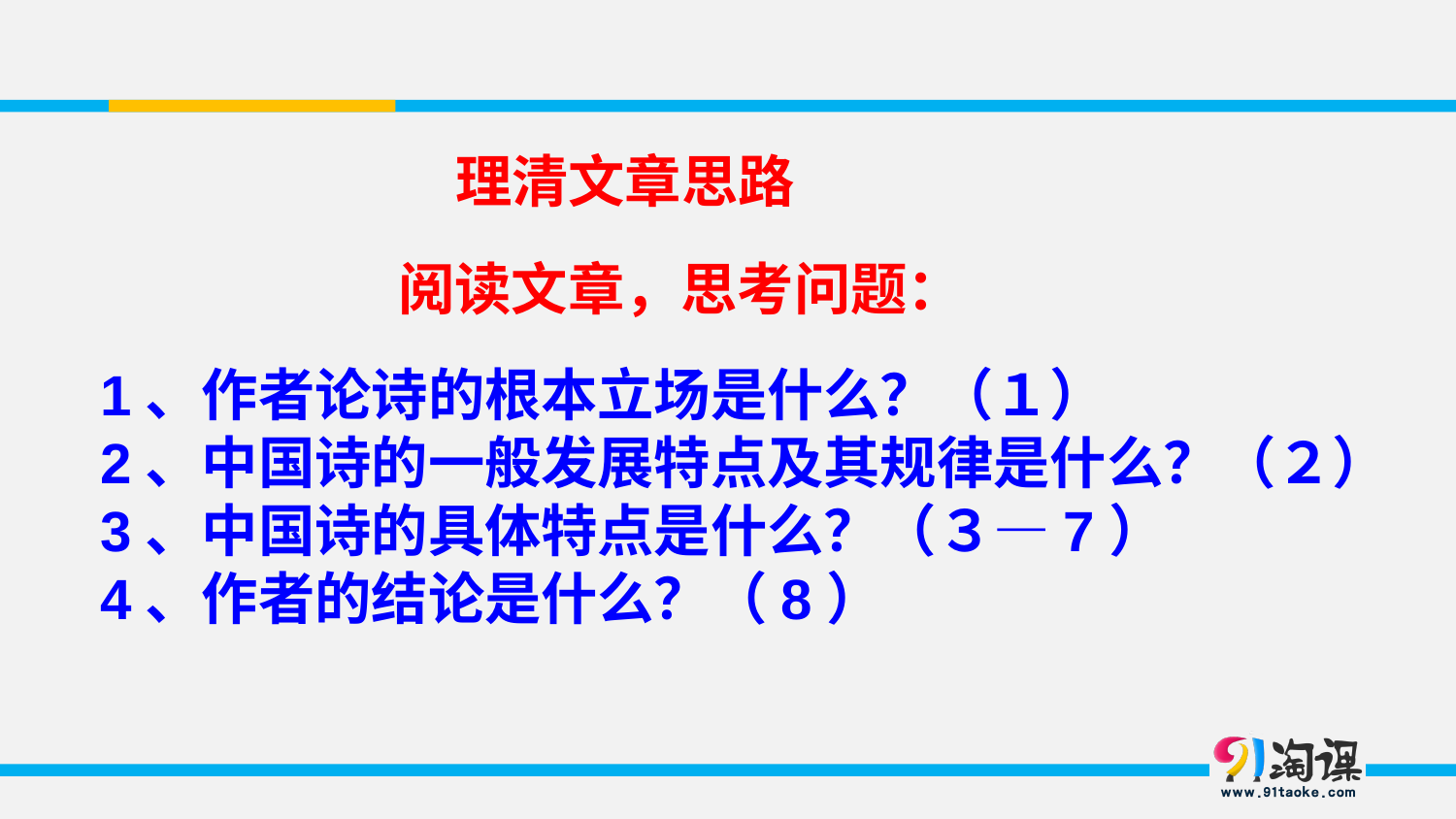

理清文章思路
阅读文章，思考问题：
1、作者论诗的根本立场是什么？（１）
2、中国诗的一般发展特点及其规律是什么？（２）
3、中国诗的具体特点是什么？（３—7）
4、作者的结论是什么？（8）